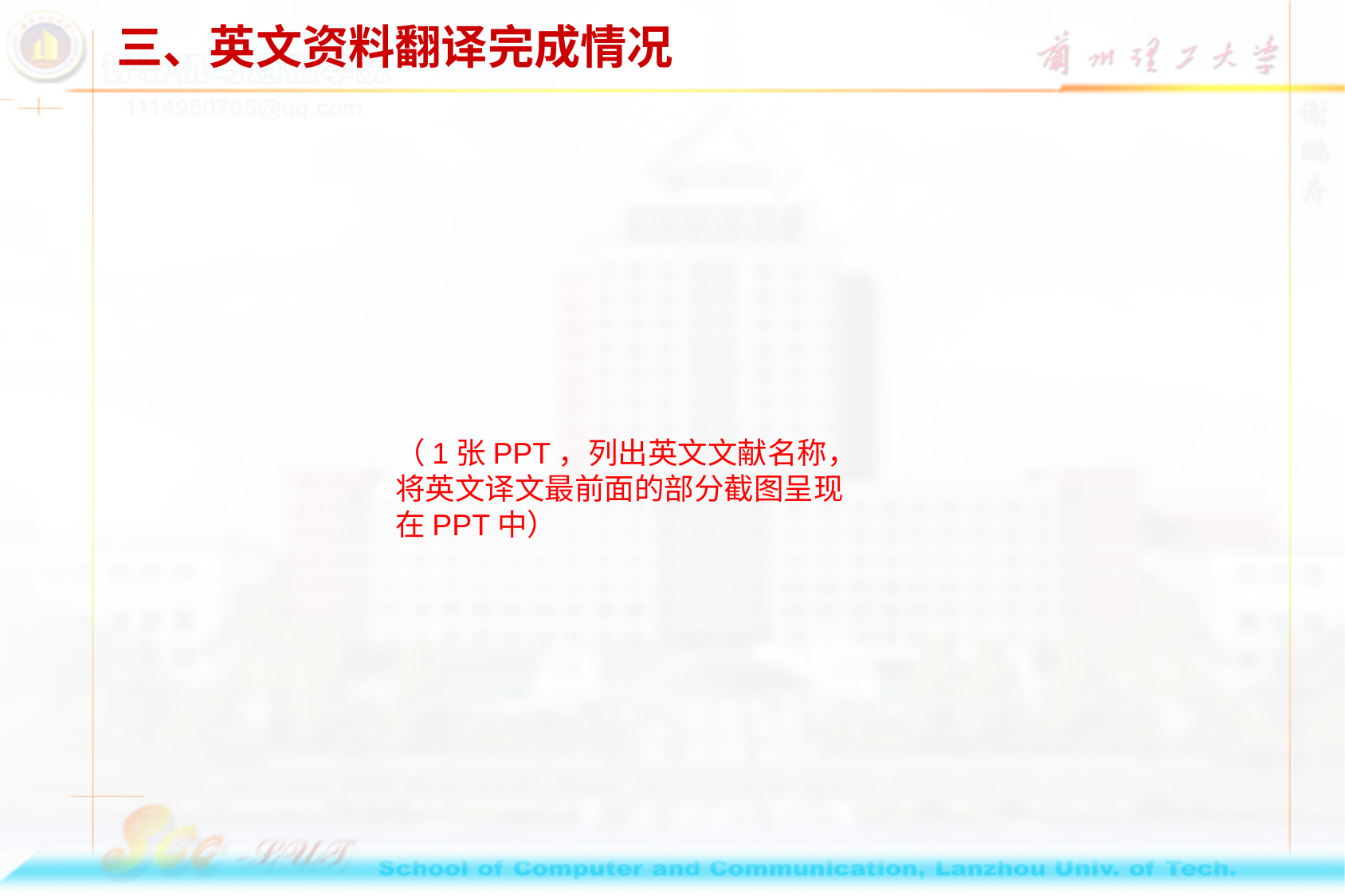

# 三、英文资料翻译完成情况

（1张PPT，列出英文文献名称，将英文译文最前面的部分截图呈现在PPT中）